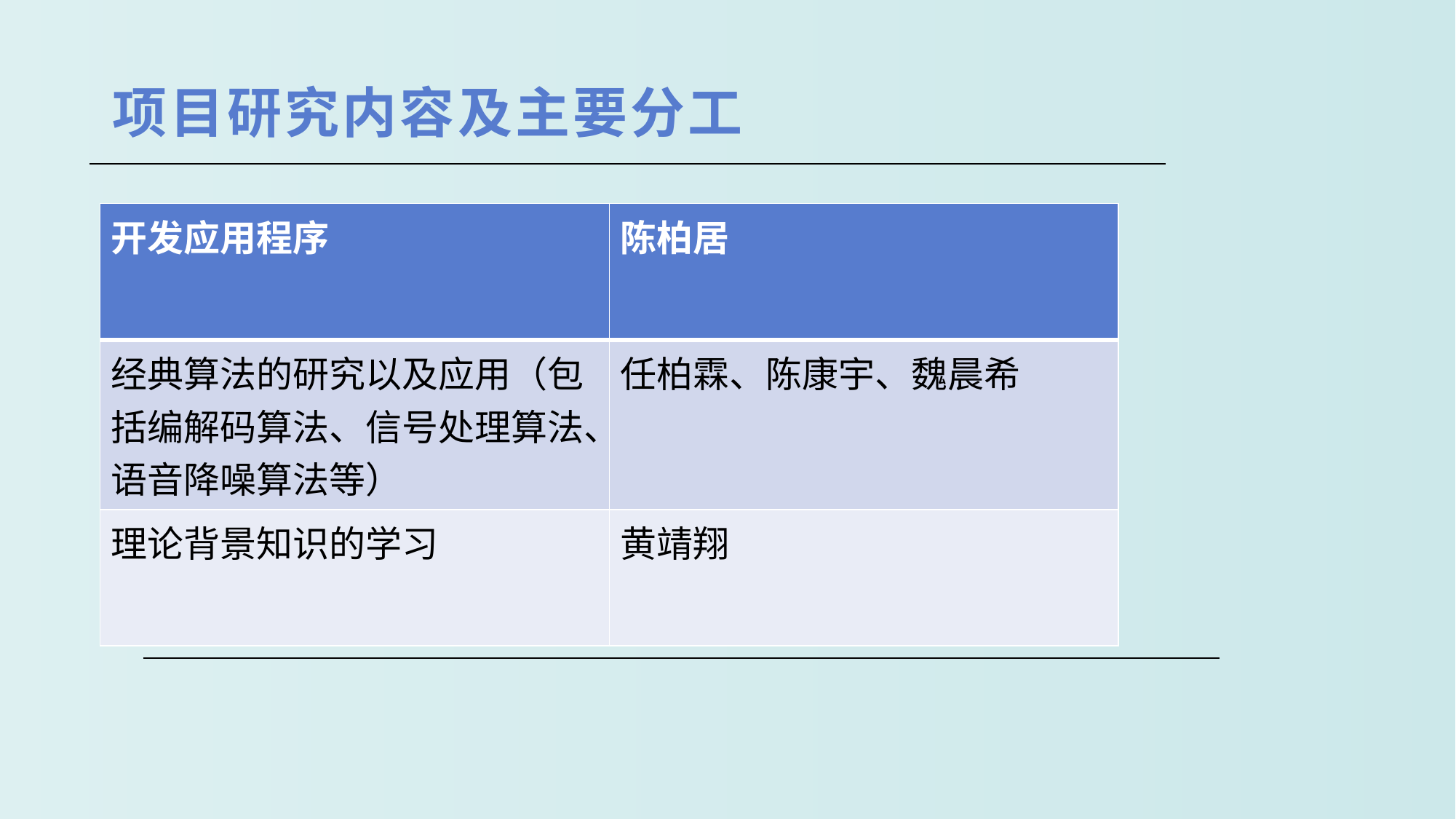

# 项目研究内容及主要分工
| 开发应用程序 | 陈柏居 |
| --- | --- |
| 经典算法的研究以及应用（包括编解码算法、信号处理算法、语音降噪算法等） | 任柏霖、陈康宇、魏晨希 |
| 理论背景知识的学习 | 黄靖翔 |